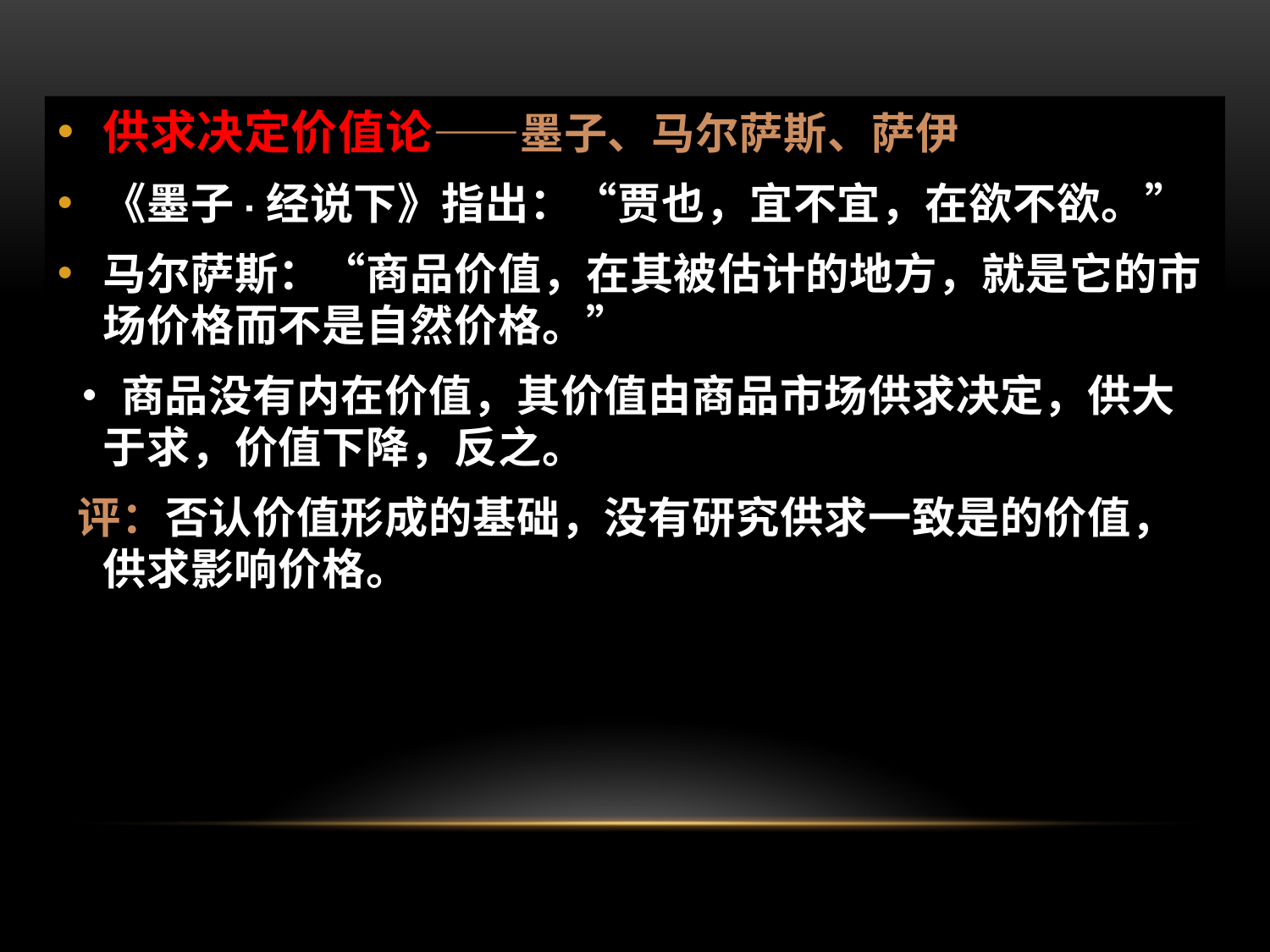

#
供求决定价值论——墨子、马尔萨斯、萨伊
《墨子·经说下》指出：“贾也，宜不宜，在欲不欲。”
马尔萨斯：“商品价值，在其被估计的地方，就是它的市场价格而不是自然价格。”
 •商品没有内在价值，其价值由商品市场供求决定，供大于求，价值下降，反之。
 评：否认价值形成的基础，没有研究供求一致是的价值，供求影响价格。